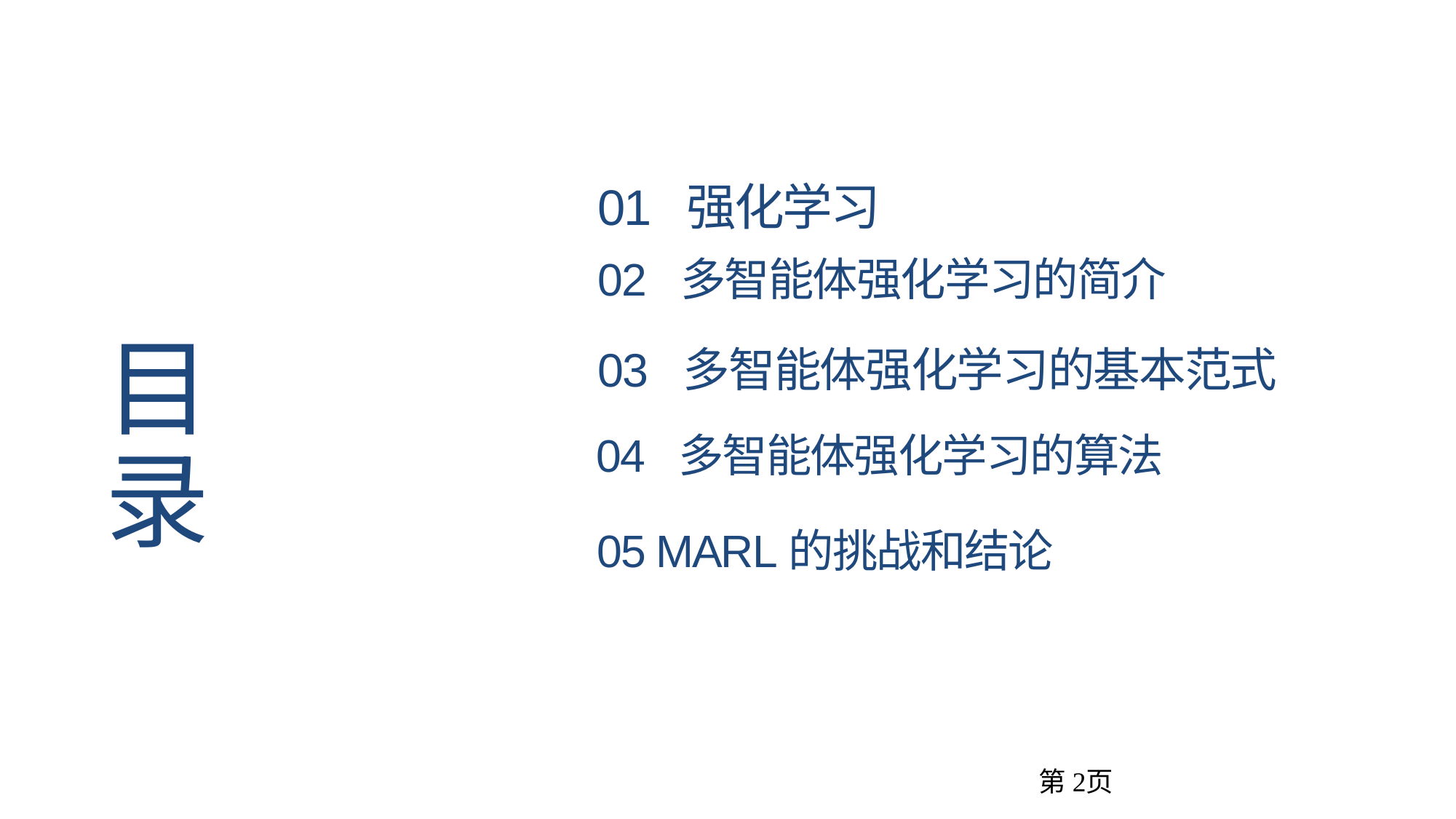

01  强化学习

02  多智能体强化学习的简介

03  多智能体强化学习的基本范式

04  多智能体强化学习的算法

目 录

05 MARL的挑战和结论
第2页